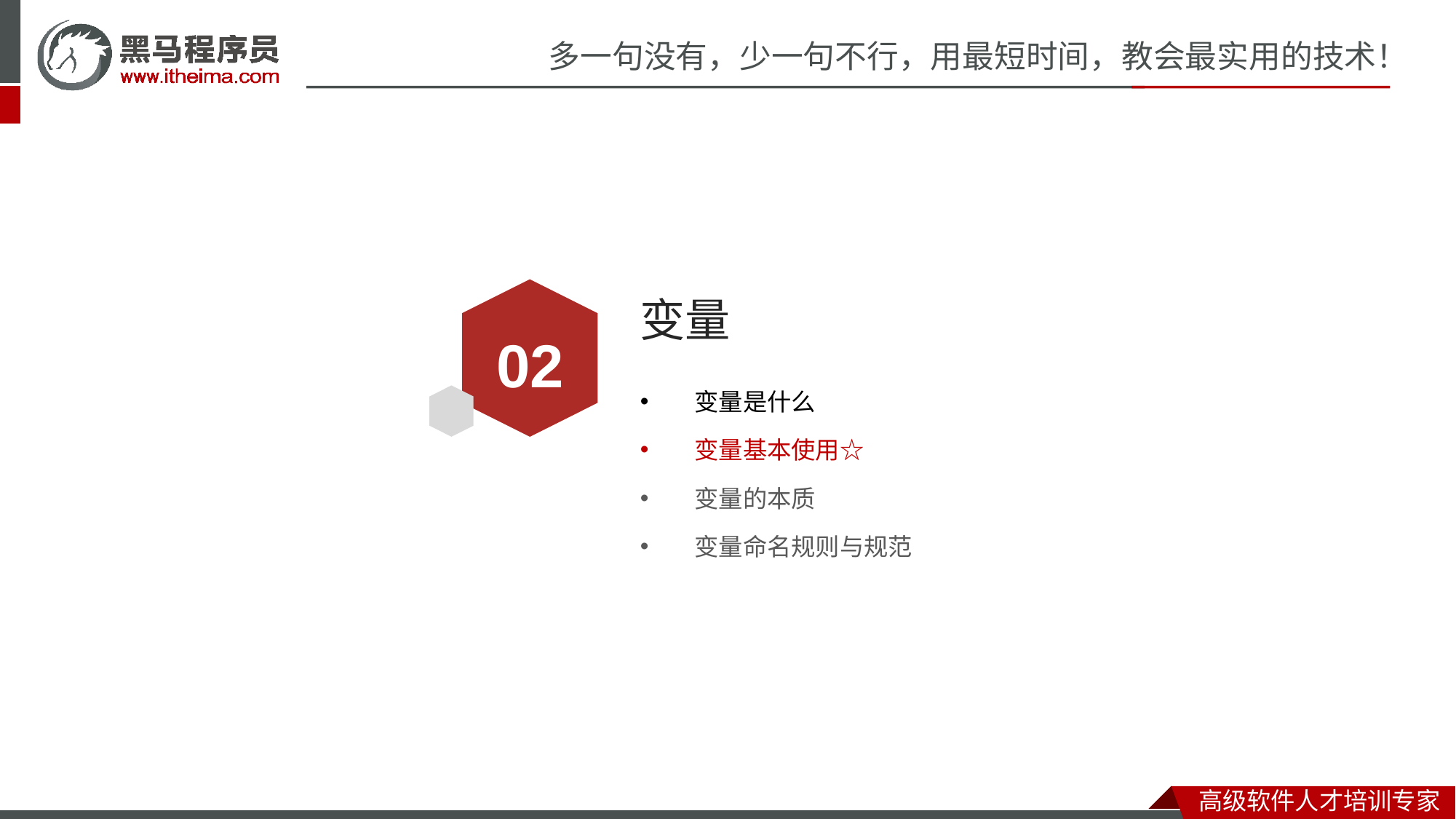

# 变量
02
变量是什么
变量基本使用☆
变量的本质
变量命名规则与规范